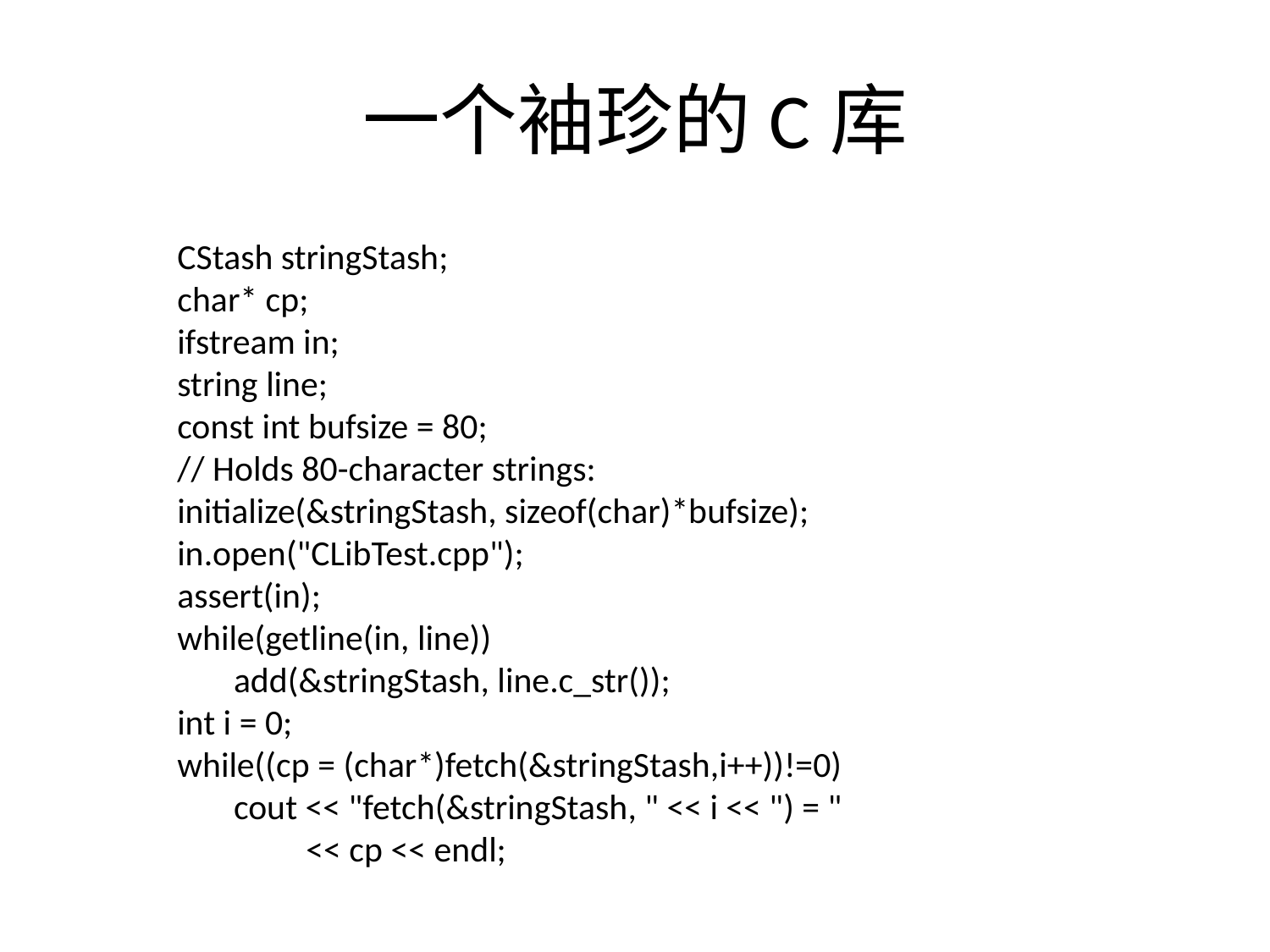

# 一个袖珍的C库
  CStash stringStash;
  char* cp;
  ifstream in;
  string line;
  const int bufsize = 80;
  // Holds 80-character strings:
  initialize(&stringStash, sizeof(char)*bufsize);
  in.open("CLibTest.cpp");
  assert(in);
  while(getline(in, line))
         add(&stringStash, line.c_str());
  int i = 0;
  while((cp = (char*)fetch(&stringStash,i++))!=0)
         cout << "fetch(&stringStash, " << i << ") = "
                  << cp << endl;